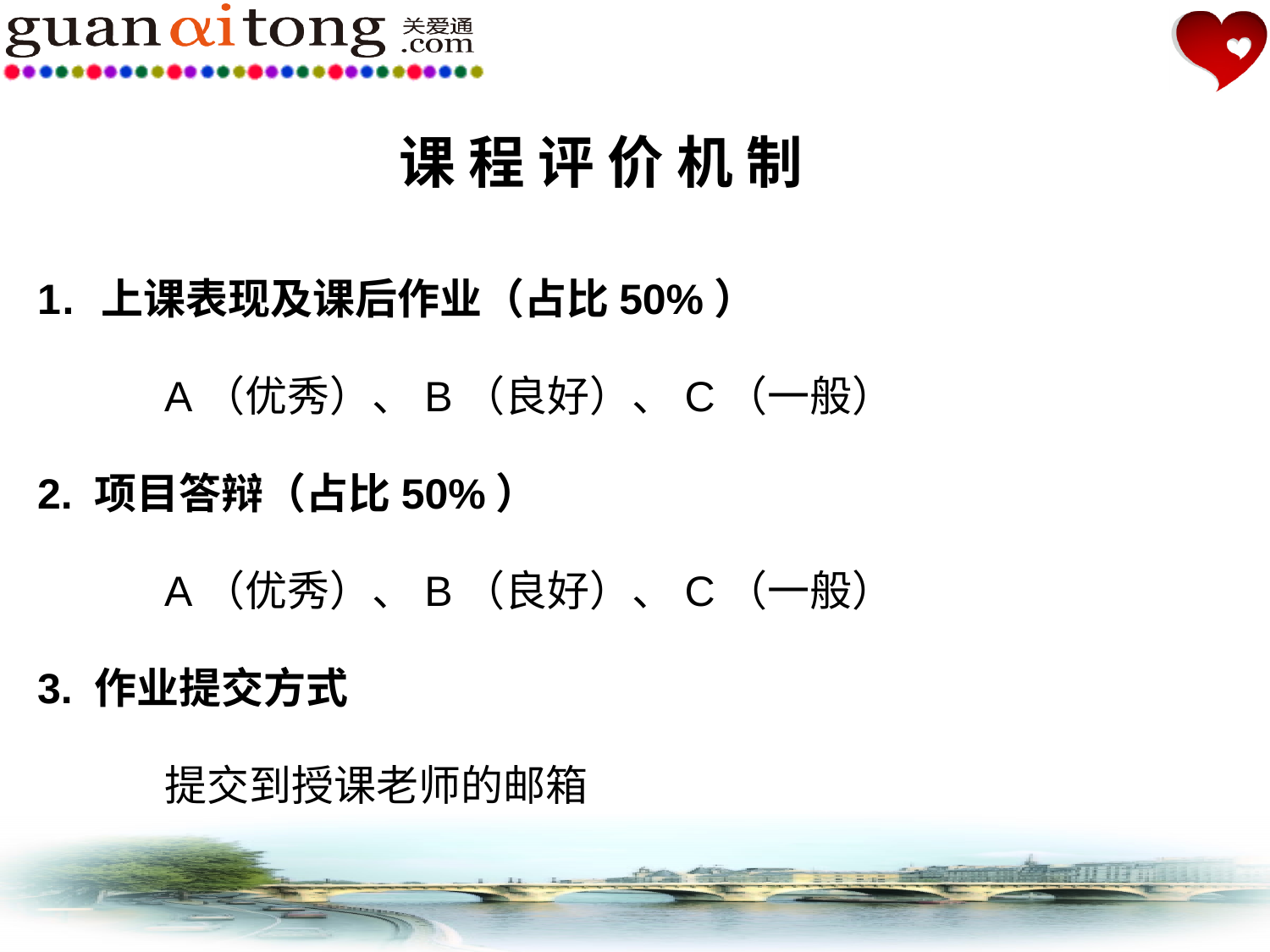

课 程 评 价 机 制
上课表现及课后作业（占比50%）
	A（优秀）、B（良好）、C（一般）
2. 项目答辩（占比50%）
	A（优秀）、B（良好）、C（一般）
3. 作业提交方式
	提交到授课老师的邮箱